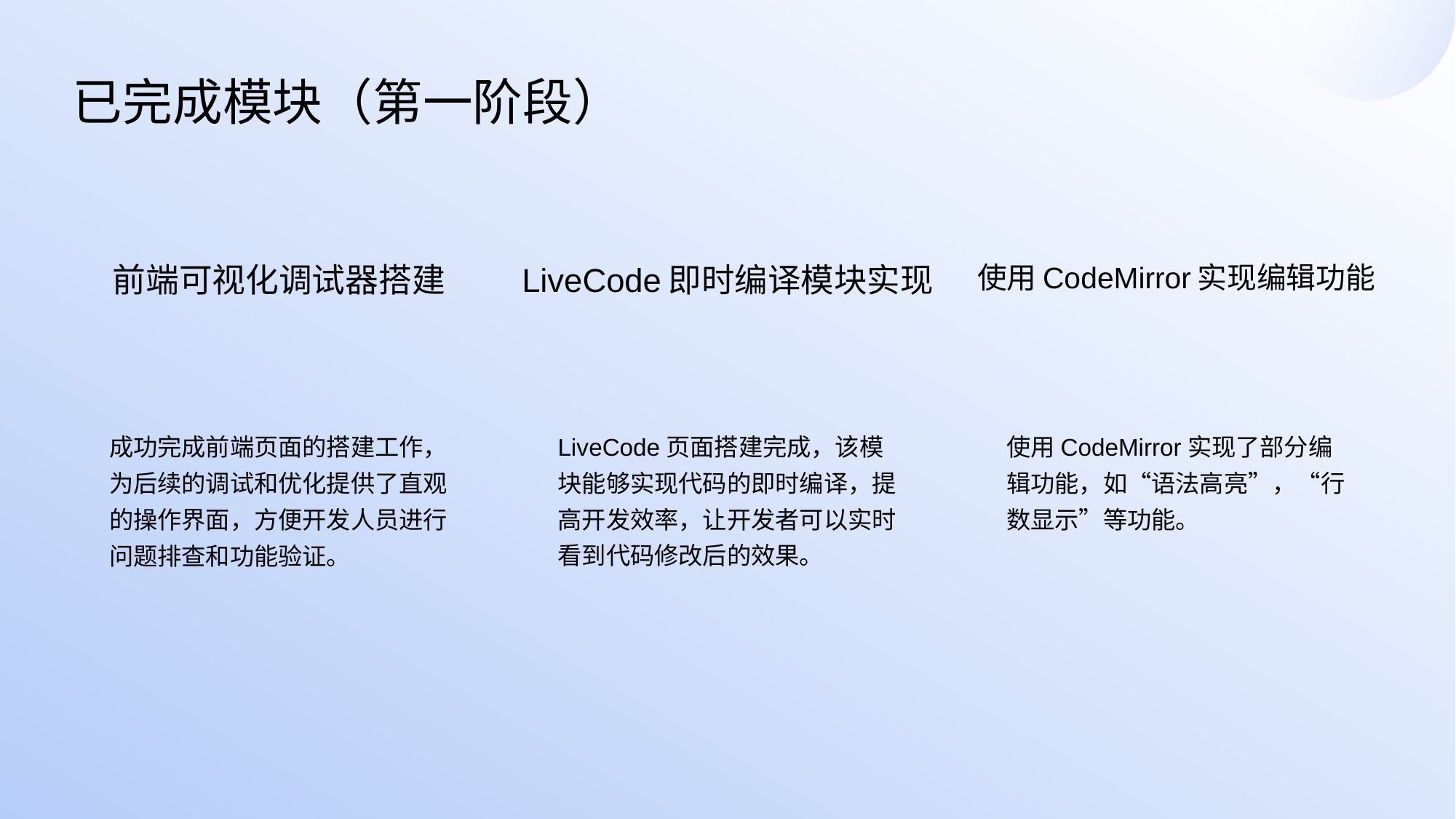

已完成模块（第一阶段）
前端可视化调试器搭建
LiveCode即时编译模块实现
使用CodeMirror实现编辑功能

成功完成前端页面的搭建工作，为后续的调试和优化提供了直观的操作界面，方便开发人员进行问题排查和功能验证。
LiveCode页面搭建完成，该模块能够实现代码的即时编译，提高开发效率，让开发者可以实时看到代码修改后的效果。
使用CodeMirror实现了部分编辑功能，如“语法高亮”，“行数显示”等功能。